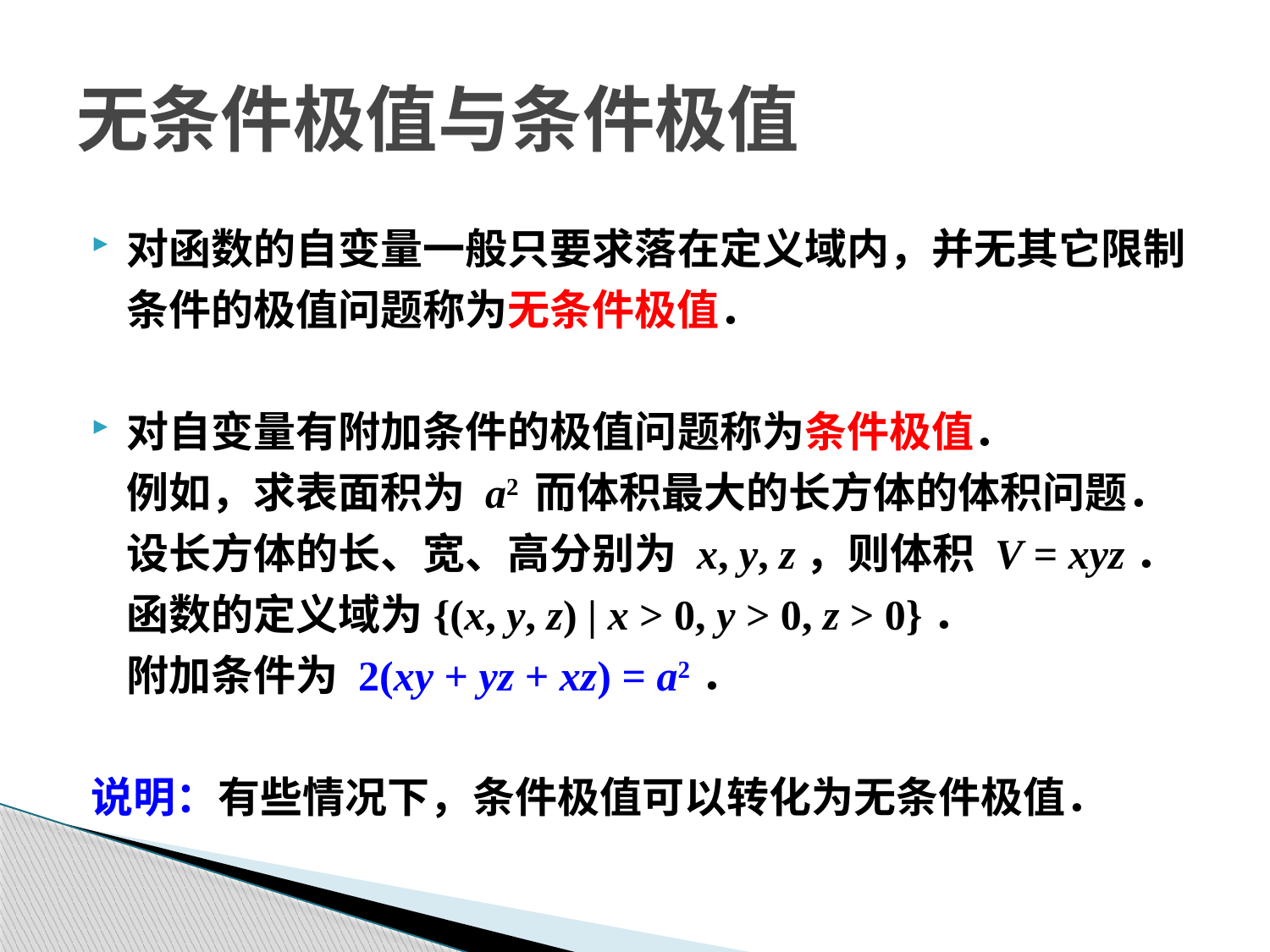

# 无条件极值与条件极值
对函数的自变量一般只要求落在定义域内，并无其它限制条件的极值问题称为无条件极值．

对自变量有附加条件的极值问题称为条件极值．
	例如，求表面积为 a2 而体积最大的长方体的体积问题．
	设长方体的长、宽、高分别为 x, y, z，则体积 V = xyz．
	函数的定义域为{(x, y, z) | x > 0, y > 0, z > 0}．
	附加条件为 2(xy + yz + xz) = a2．

说明：有些情况下，条件极值可以转化为无条件极值．